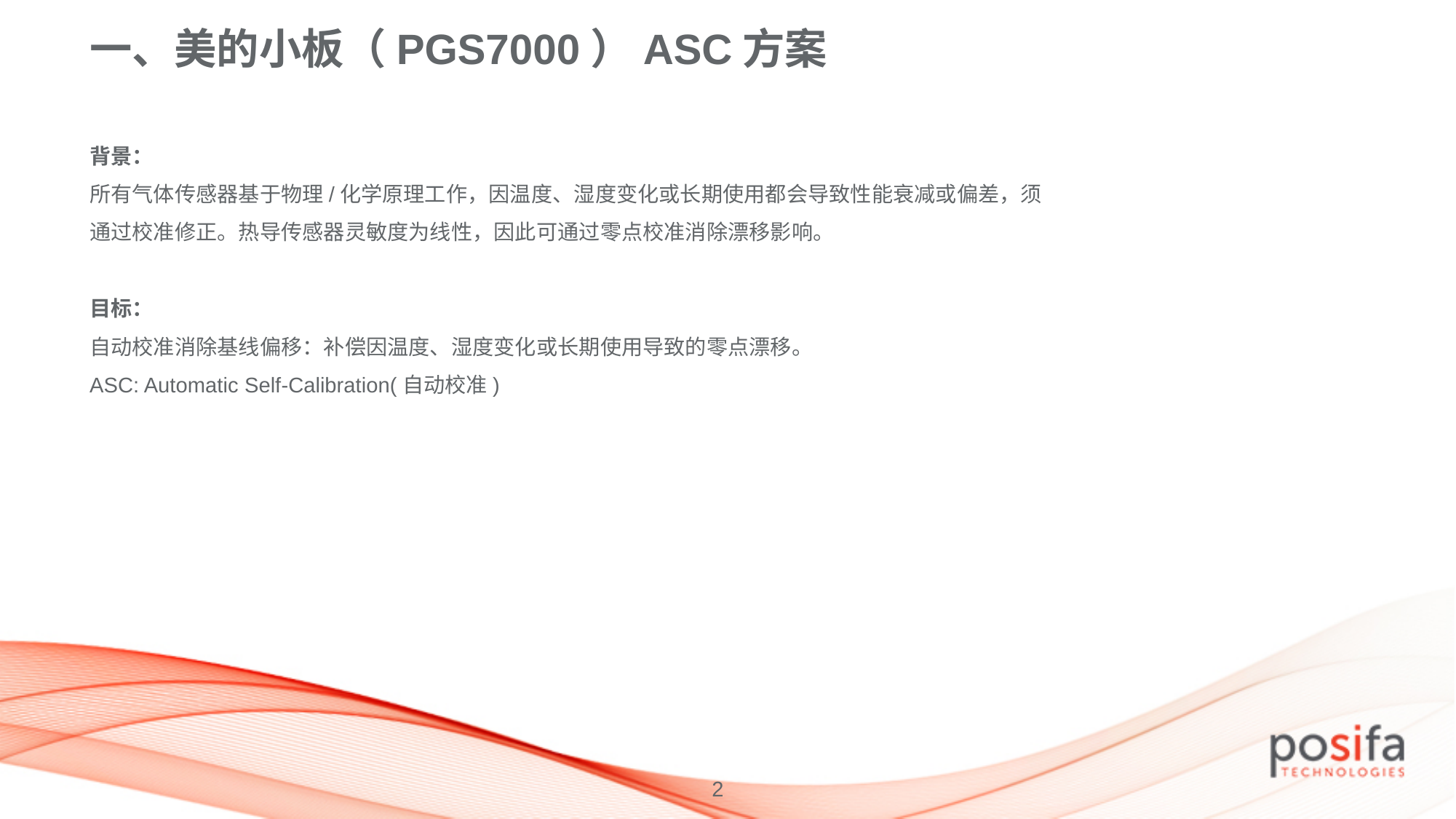

一、美的小板（PGS7000）ASC方案

背景：
所有气体传感器基于物理/化学原理工作，因温度、湿度变化或长期使用都会导致性能衰减或偏差，须通过校准修正。热导传感器灵敏度为线性，因此可通过零点校准消除漂移影响。

目标：
自动校准消除基线偏移：补偿因温度、湿度变化或长期使用导致的零点漂移。
ASC: Automatic Self-Calibration(自动校准)